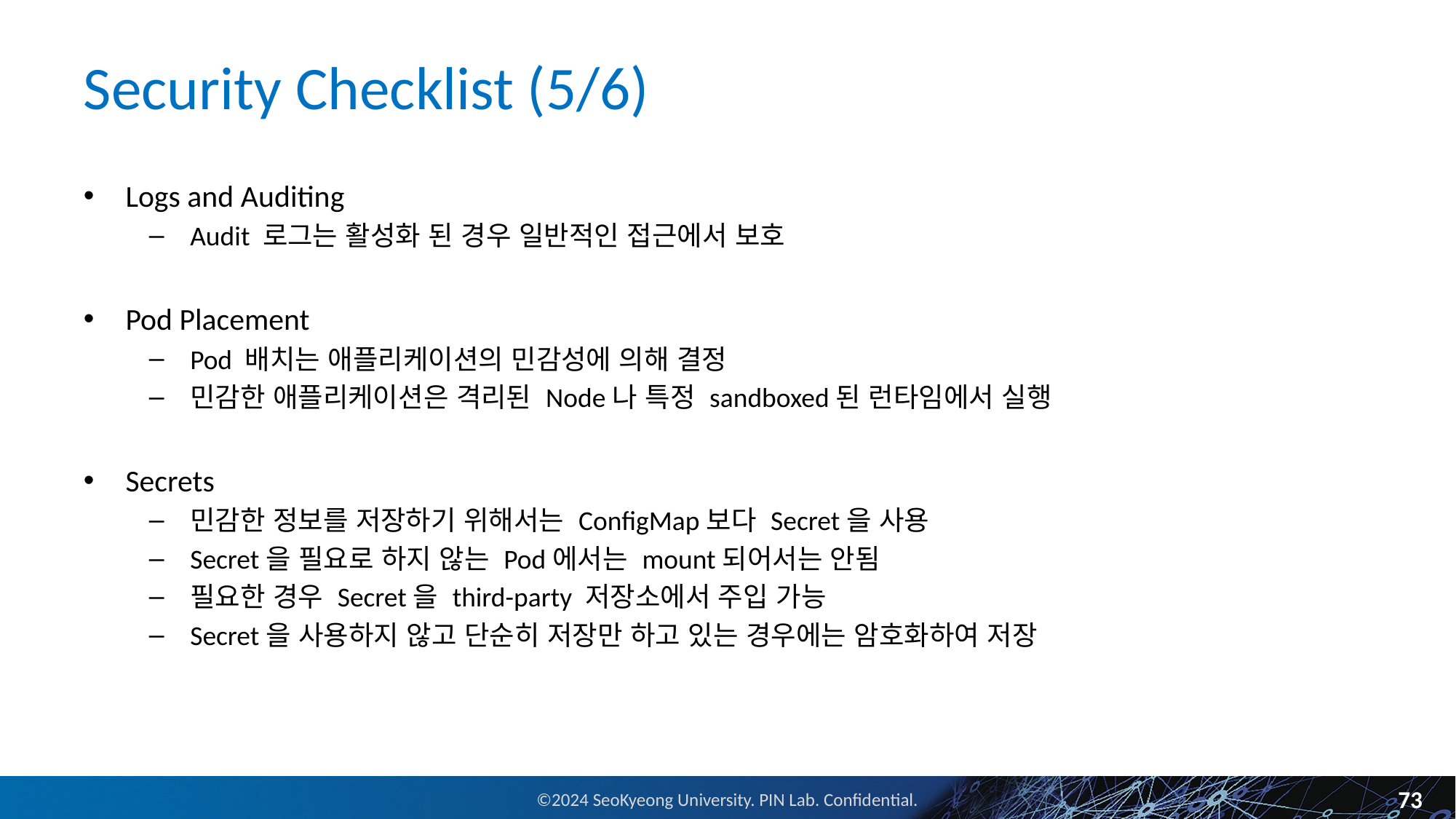

# Security Checklist (5/6)
Logs and Auditing
Audit 로그는 활성화 된 경우 일반적인 접근에서 보호

Pod Placement
Pod 배치는 애플리케이션의 민감성에 의해 결정
민감한 애플리케이션은 격리된 Node나 특정 sandboxed된 런타임에서 실행

Secrets
민감한 정보를 저장하기 위해서는 ConfigMap보다 Secret을 사용
Secret을 필요로 하지 않는 Pod에서는 mount되어서는 안됨
필요한 경우 Secret을 third-party 저장소에서 주입 가능
Secret을 사용하지 않고 단순히 저장만 하고 있는 경우에는 암호화하여 저장
73